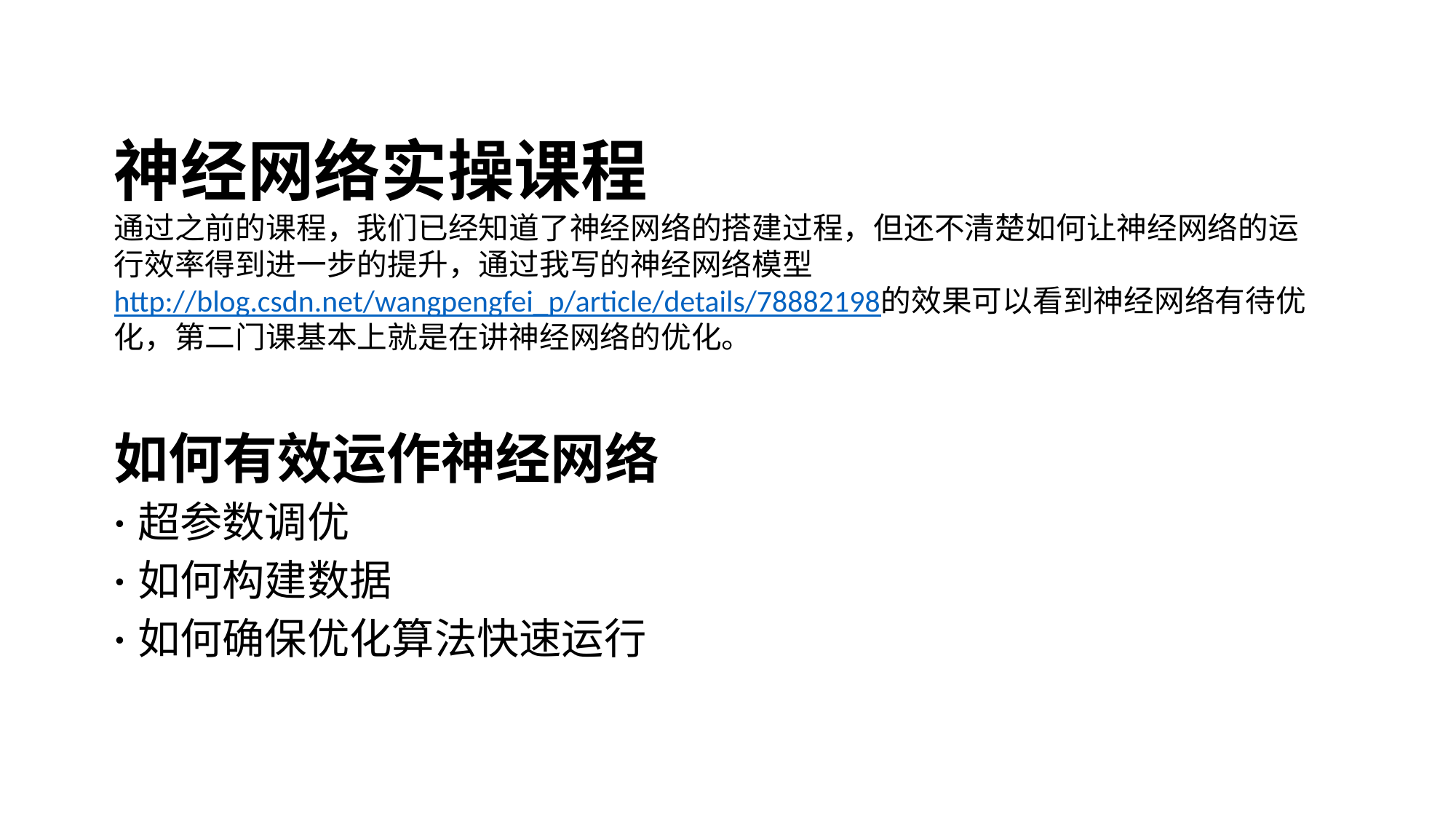

神经网络实操课程
通过之前的课程，我们已经知道了神经网络的搭建过程，但还不清楚如何让神经网络的运行效率得到进一步的提升，通过我写的神经网络模型http://blog.csdn.net/wangpengfei_p/article/details/78882198的效果可以看到神经网络有待优化，第二门课基本上就是在讲神经网络的优化。

如何有效运作神经网络
·超参数调优
·如何构建数据
·如何确保优化算法快速运行